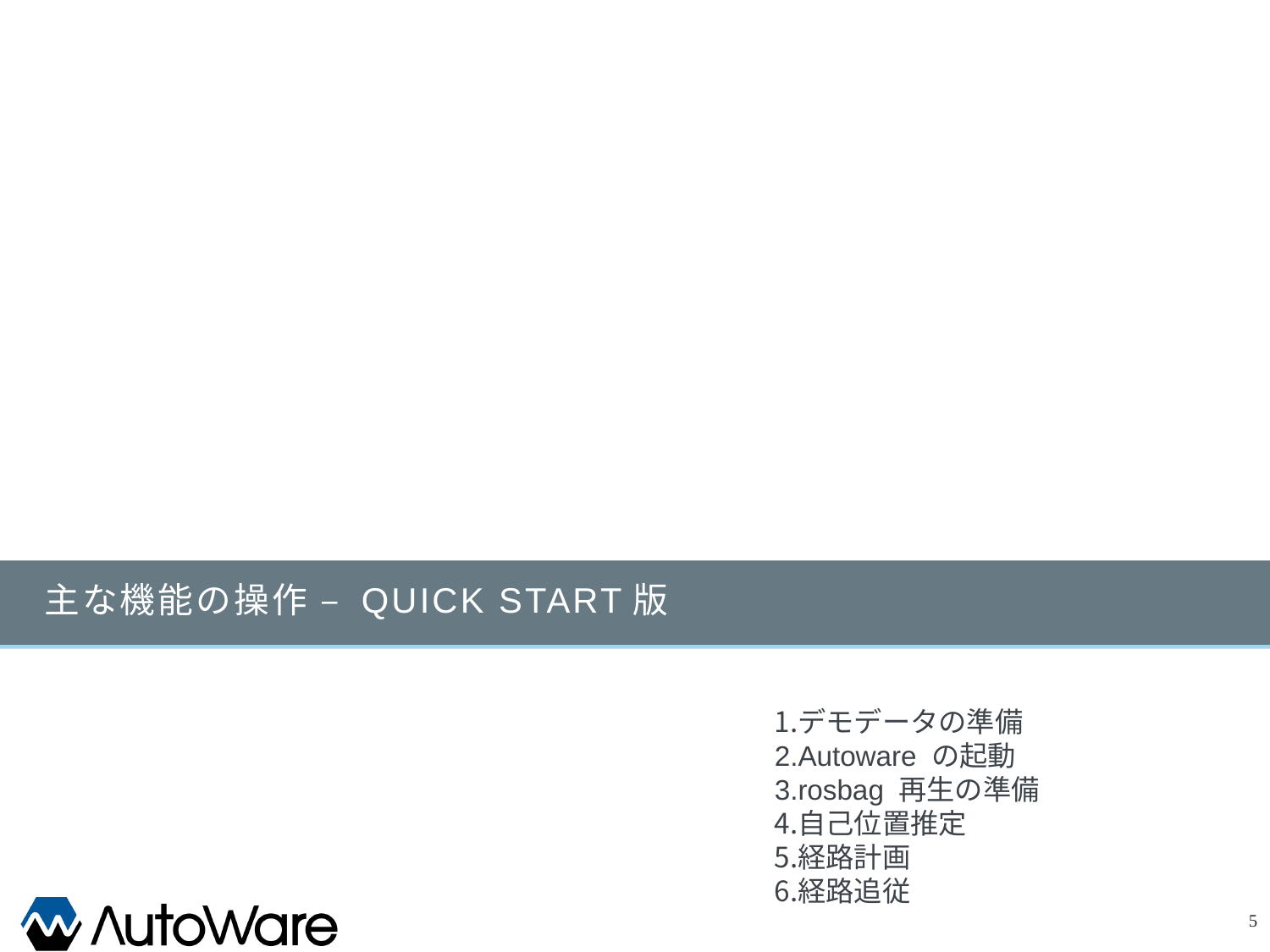

# 主な機能の操作 – Quick start版
デモデータの準備
Autoware の起動
rosbag 再生の準備
自己位置推定
経路計画
経路追従
5